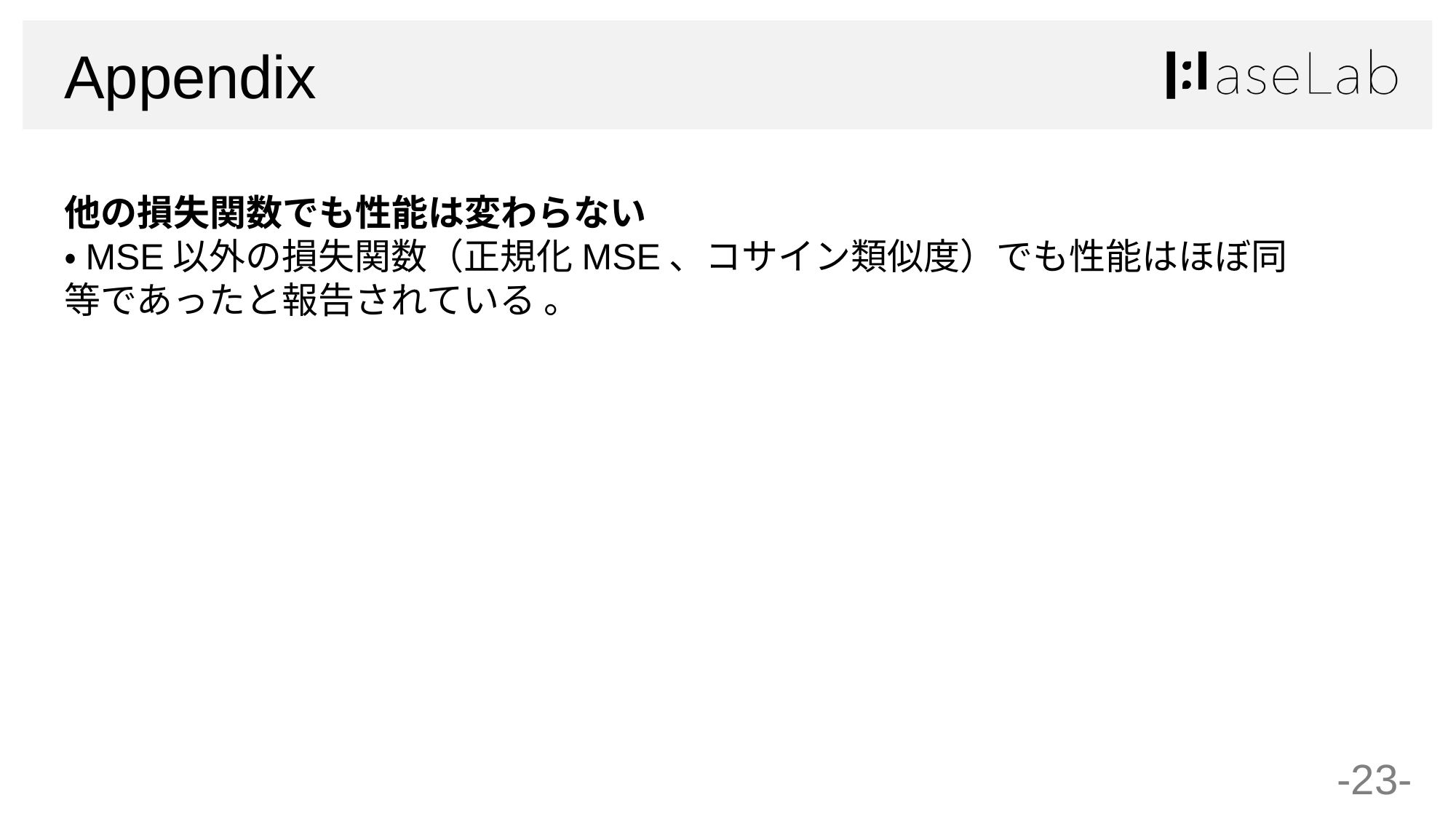

Appendix
他の損失関数でも性能は変わらない
・MSE以外の損失関数（正規化MSE、コサイン類似度）でも性能はほぼ同等であったと報告されている 。
-23-